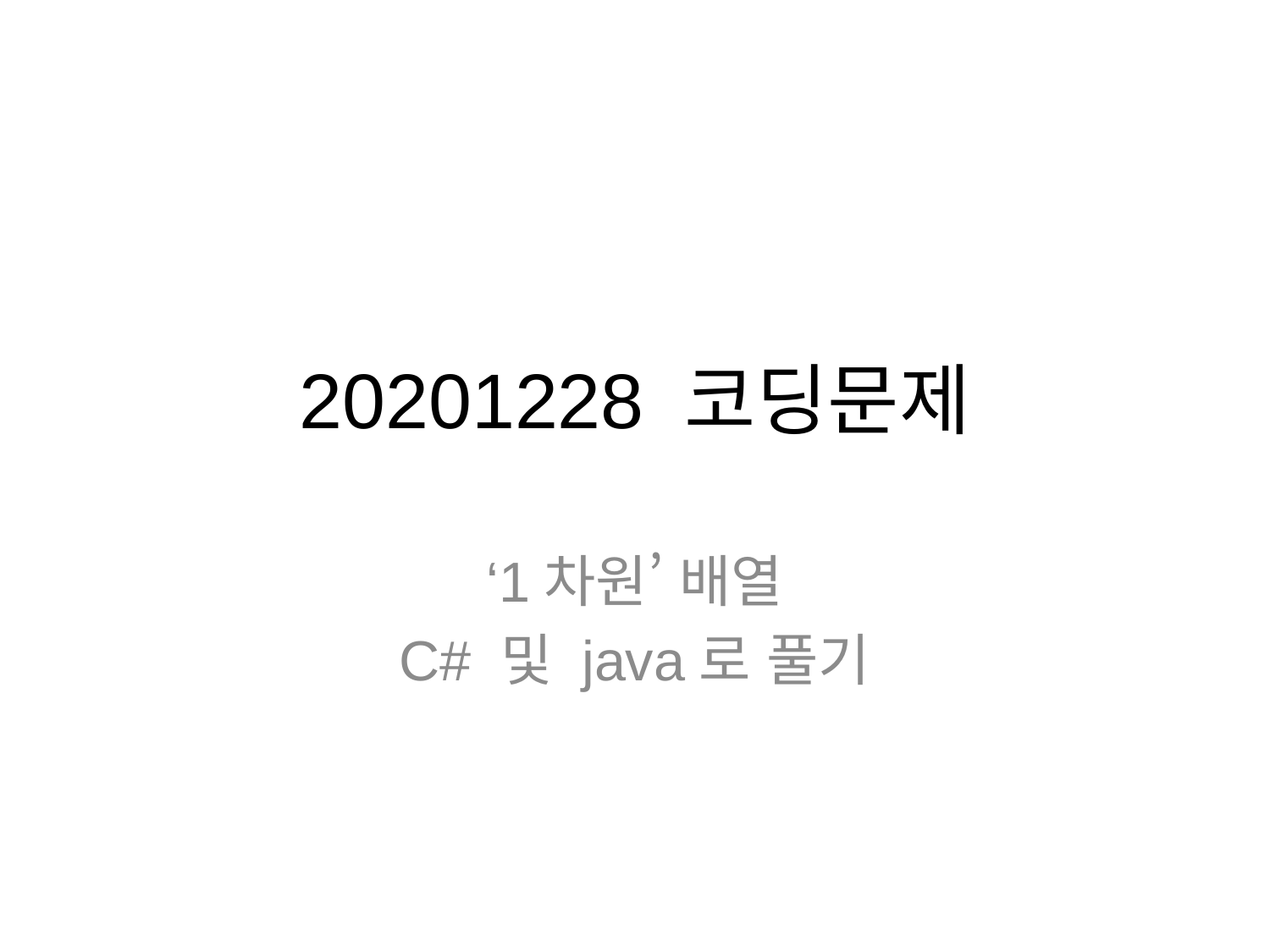

# 20201228 코딩문제
‘1차원’ 배열
C# 및 java로 풀기